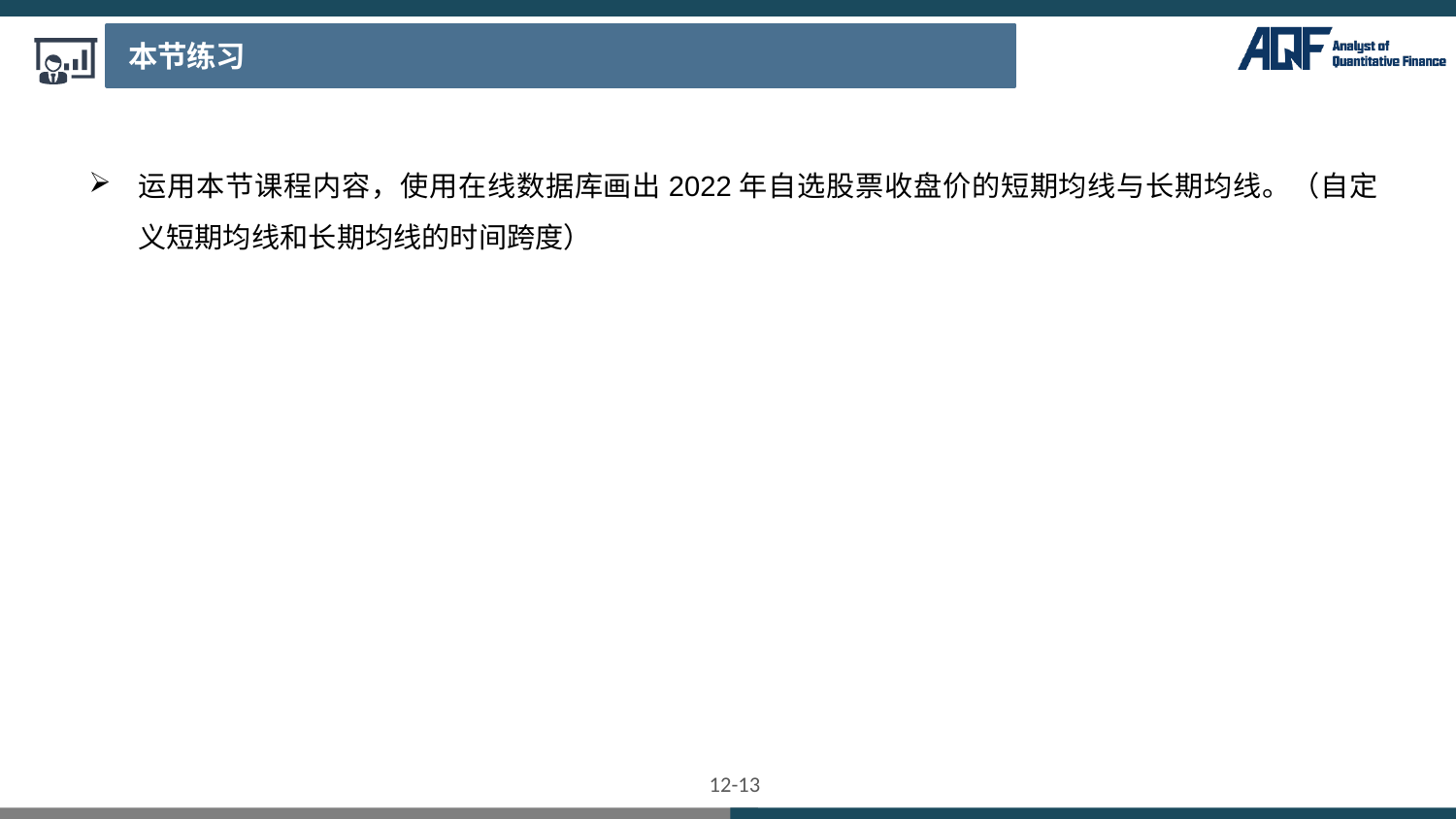

本节练习
运用本节课程内容，使用在线数据库画出2022年自选股票收盘价的短期均线与长期均线。（自定义短期均线和长期均线的时间跨度）